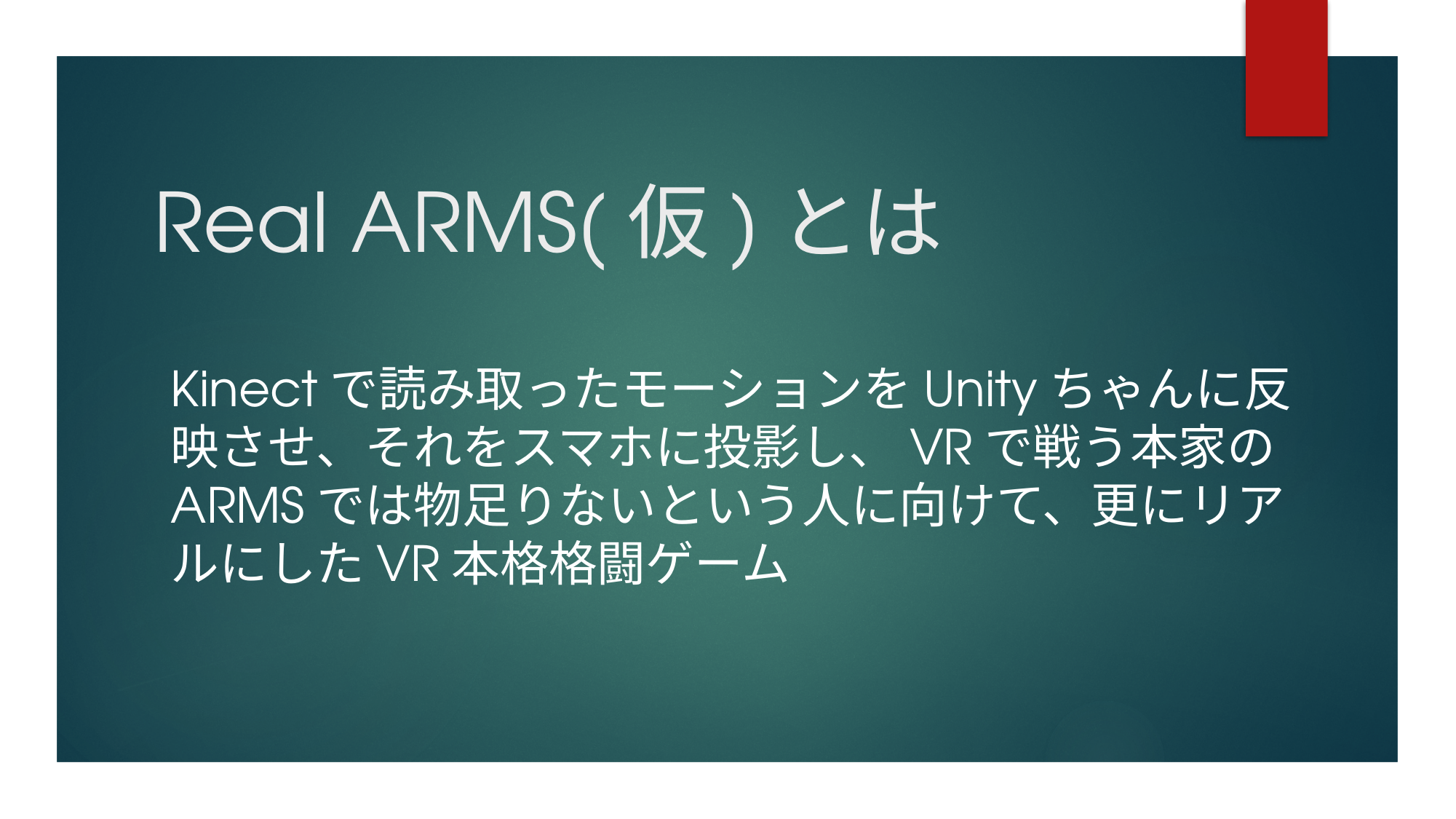

# Real ARMS(仮)とは
Kinectで読み取ったモーションをUnityちゃんに反映させ、それをスマホに投影し、VRで戦う本家のARMSでは物足りないという人に向けて、更にリアルにしたVR本格格闘ゲーム